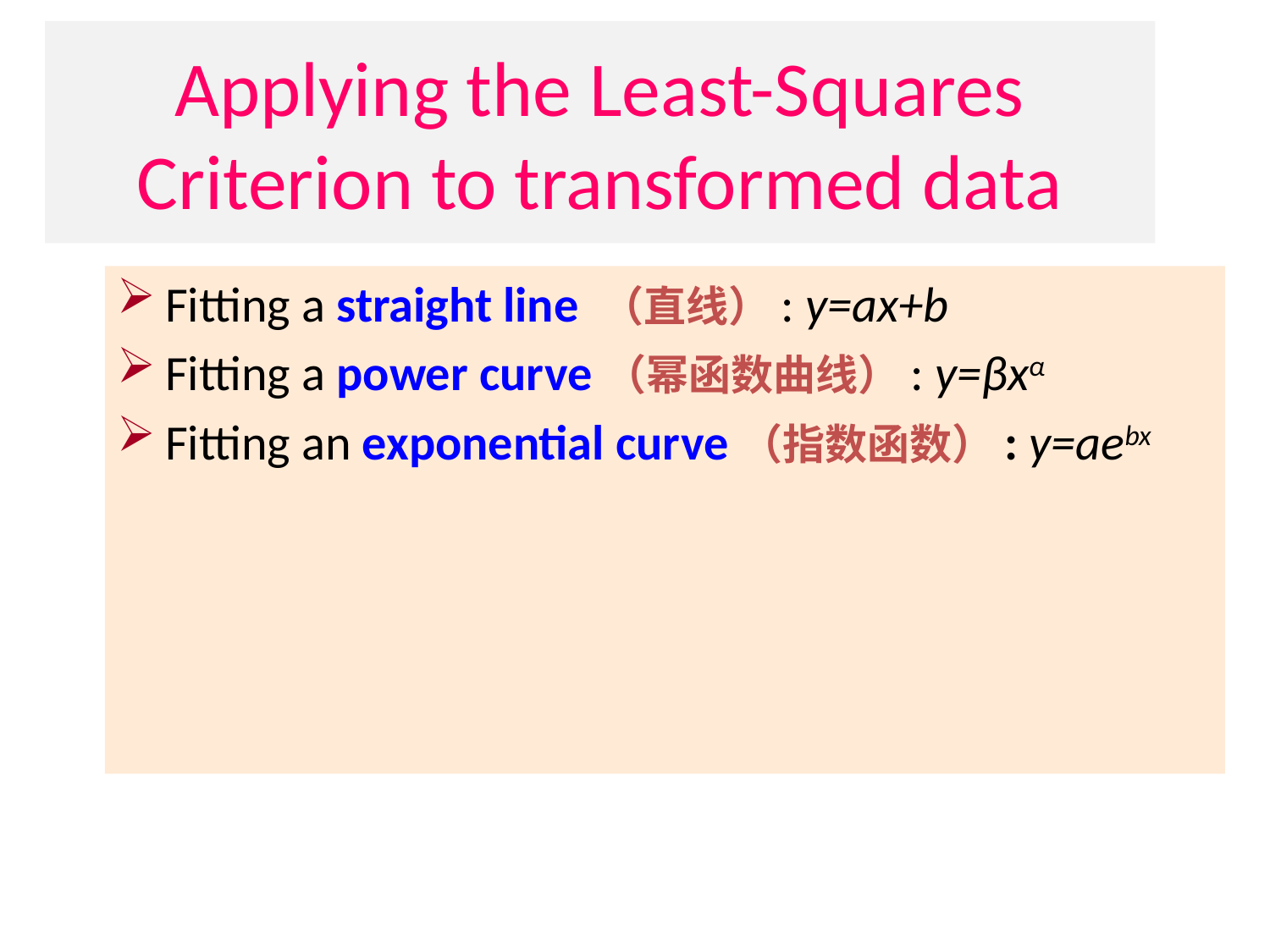

# Applying the Least-Squares Criterion to transformed data
Fitting a straight line （直线）: y=ax+b
Fitting a power curve（幂函数曲线）: y=βxα
Fitting an exponential curve（指数函数）: y=aebx